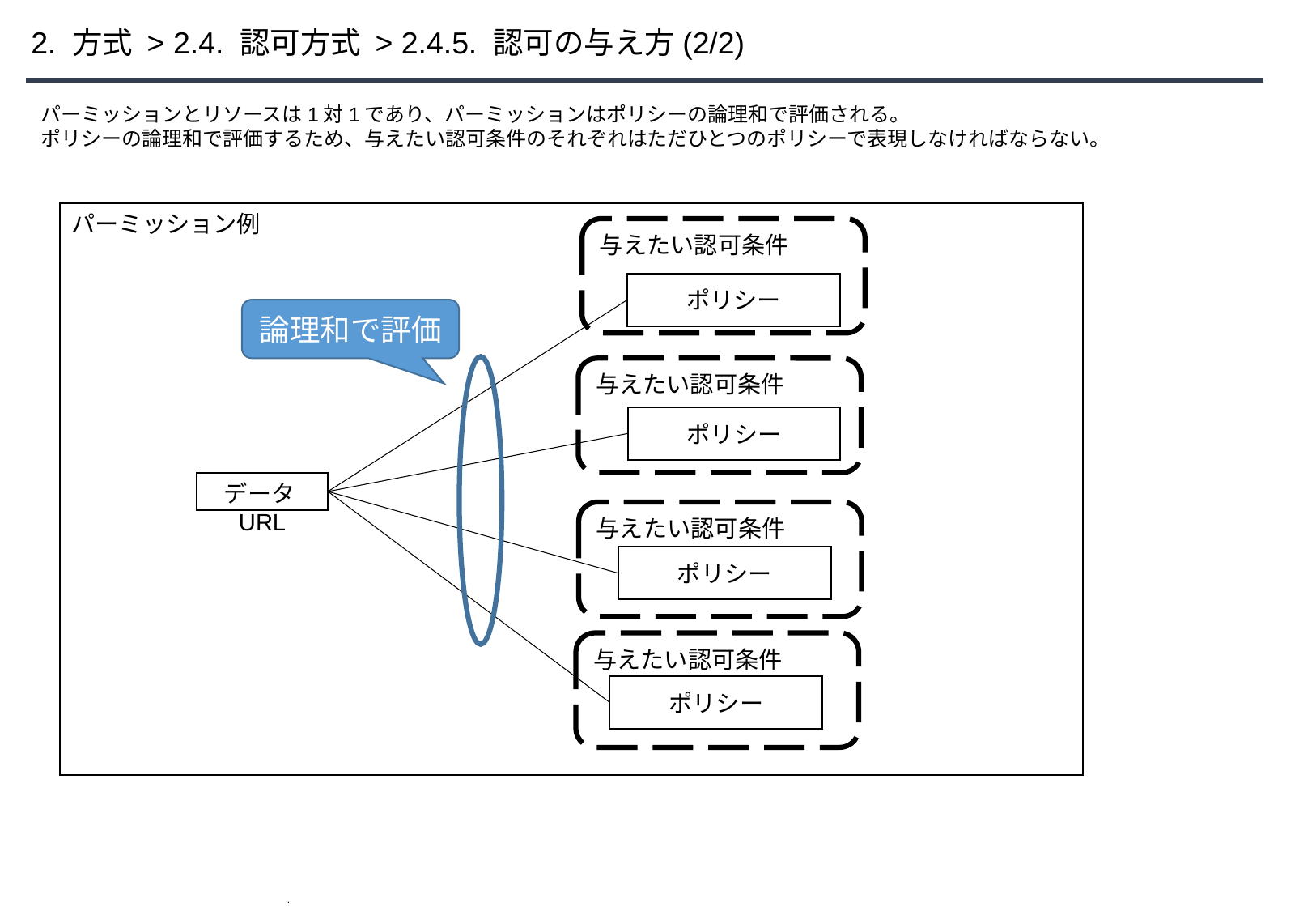

# 2. 方式 > 2.4. 認可方式 > 2.4.5. 認可の与え方(2/2)
パーミッションとリソースは1対1であり、パーミッションはポリシーの論理和で評価される。
ポリシーの論理和で評価するため、与えたい認可条件のそれぞれはただひとつのポリシーで表現しなければならない。
パーミッション例
与えたい認可条件
ポリシー
論理和で評価

与えたい認可条件
ポリシー
データURL
与えたい認可条件
ポリシー
与えたい認可条件
ポリシー